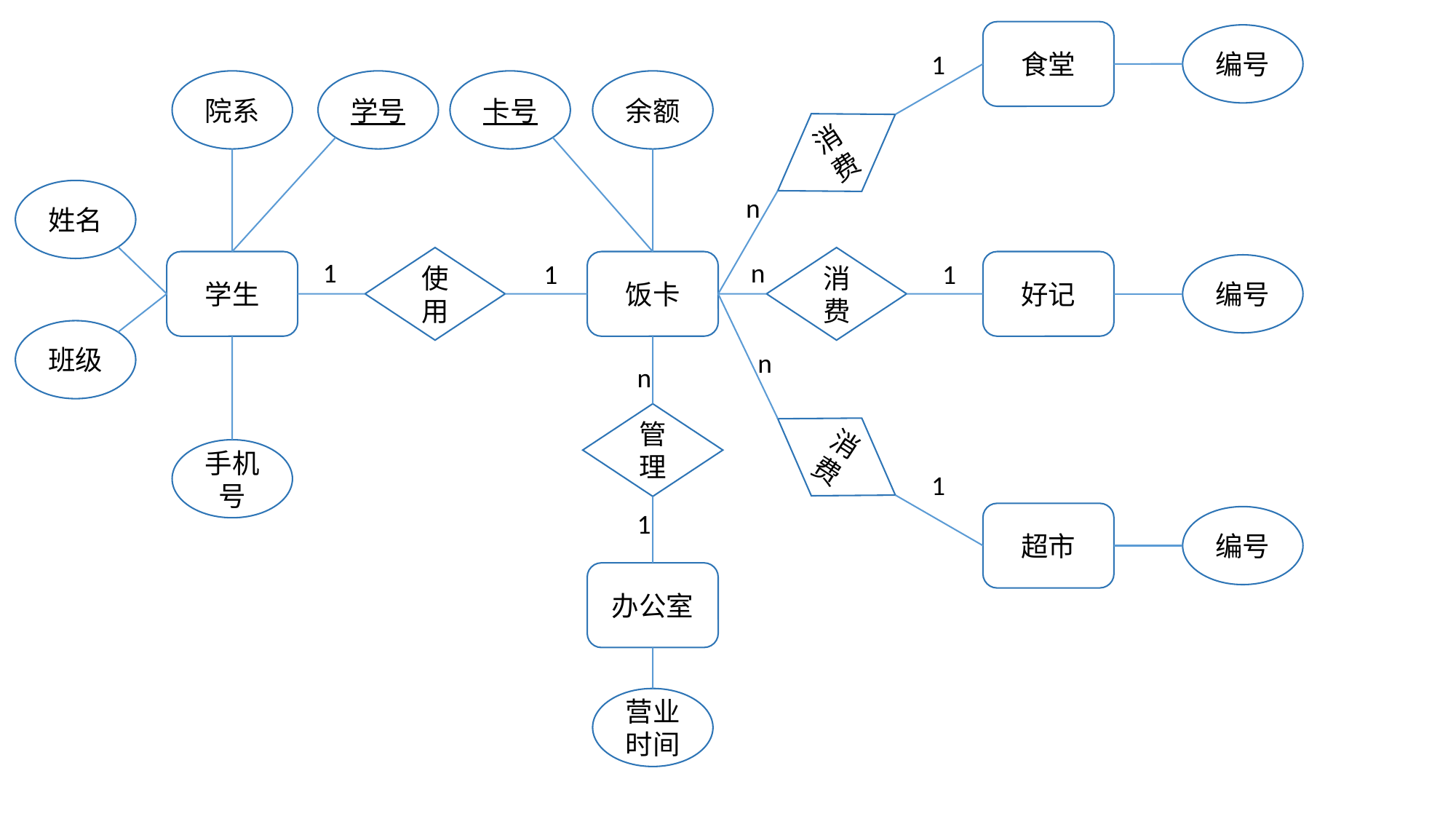

食堂
编号
1
院系
学号
卡号
余额
消费
姓名
n
使用
消费
1
n
学生
1
饭卡
1
好记
编号
班级
n
n
管理
消费
手机号
1
1
超市
编号
办公室
营业时间